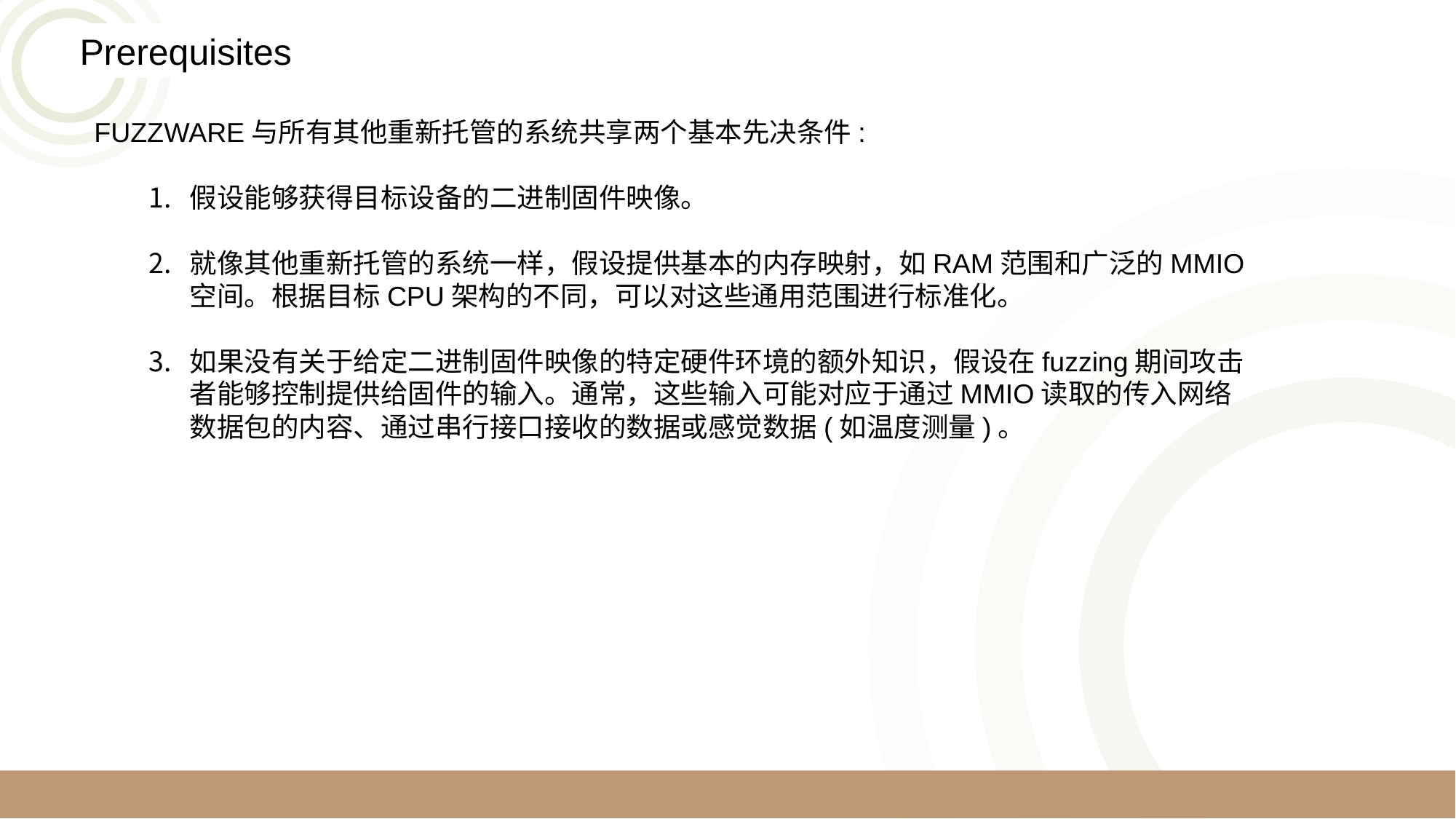

Prerequisites

FUZZWARE与所有其他重新托管的系统共享两个基本先决条件:

假设能够获得目标设备的二进制固件映像。

就像其他重新托管的系统一样，假设提供基本的内存映射，如RAM范围和广泛的MMIO空间。根据目标CPU架构的不同，可以对这些通用范围进行标准化。

如果没有关于给定二进制固件映像的特定硬件环境的额外知识，假设在fuzzing期间攻击者能够控制提供给固件的输入。通常，这些输入可能对应于通过MMIO读取的传入网络数据包的内容、通过串行接口接收的数据或感觉数据(如温度测量)。